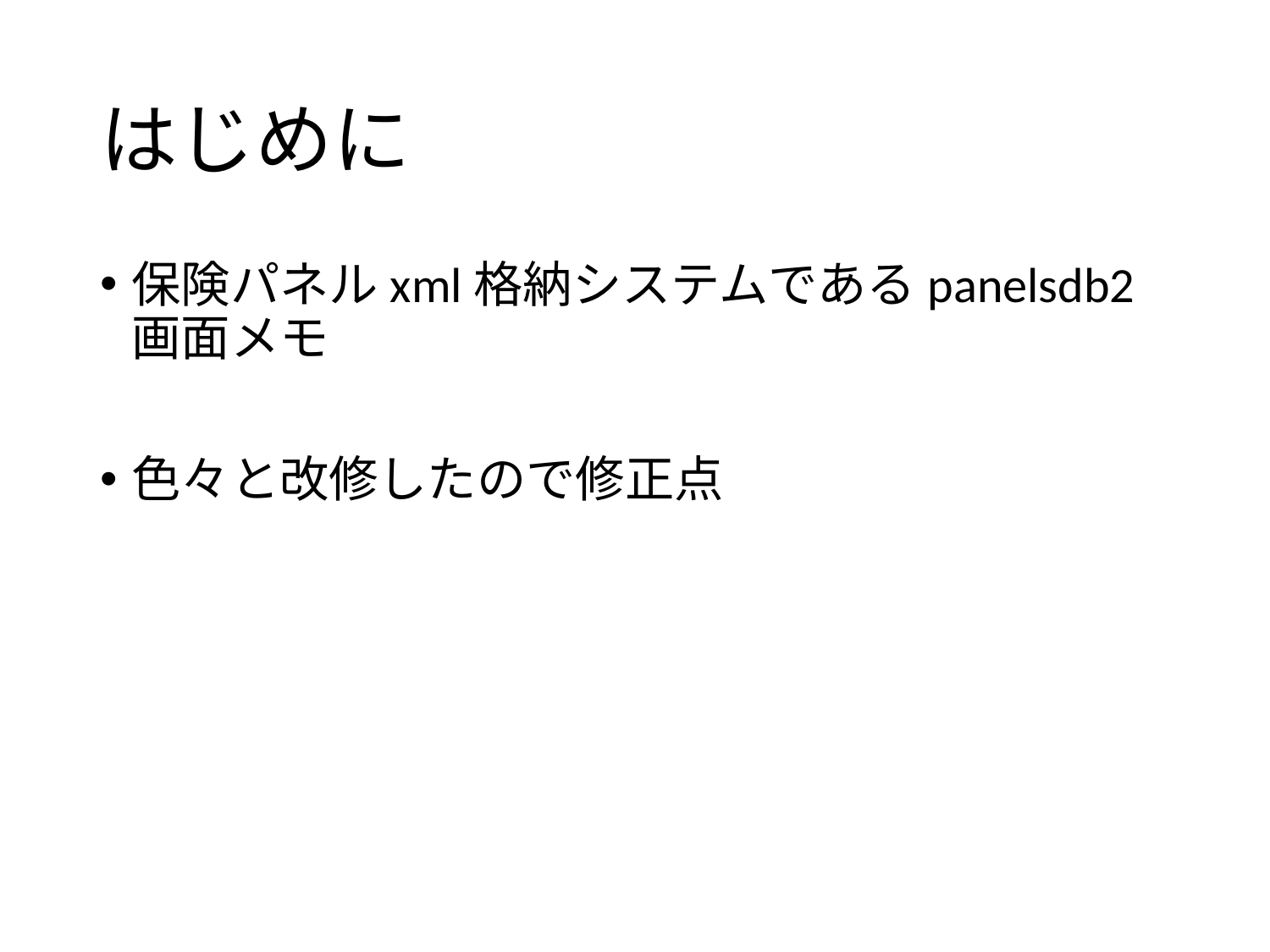

# はじめに
保険パネルxml格納システムであるpanelsdb2画面メモ

色々と改修したので修正点